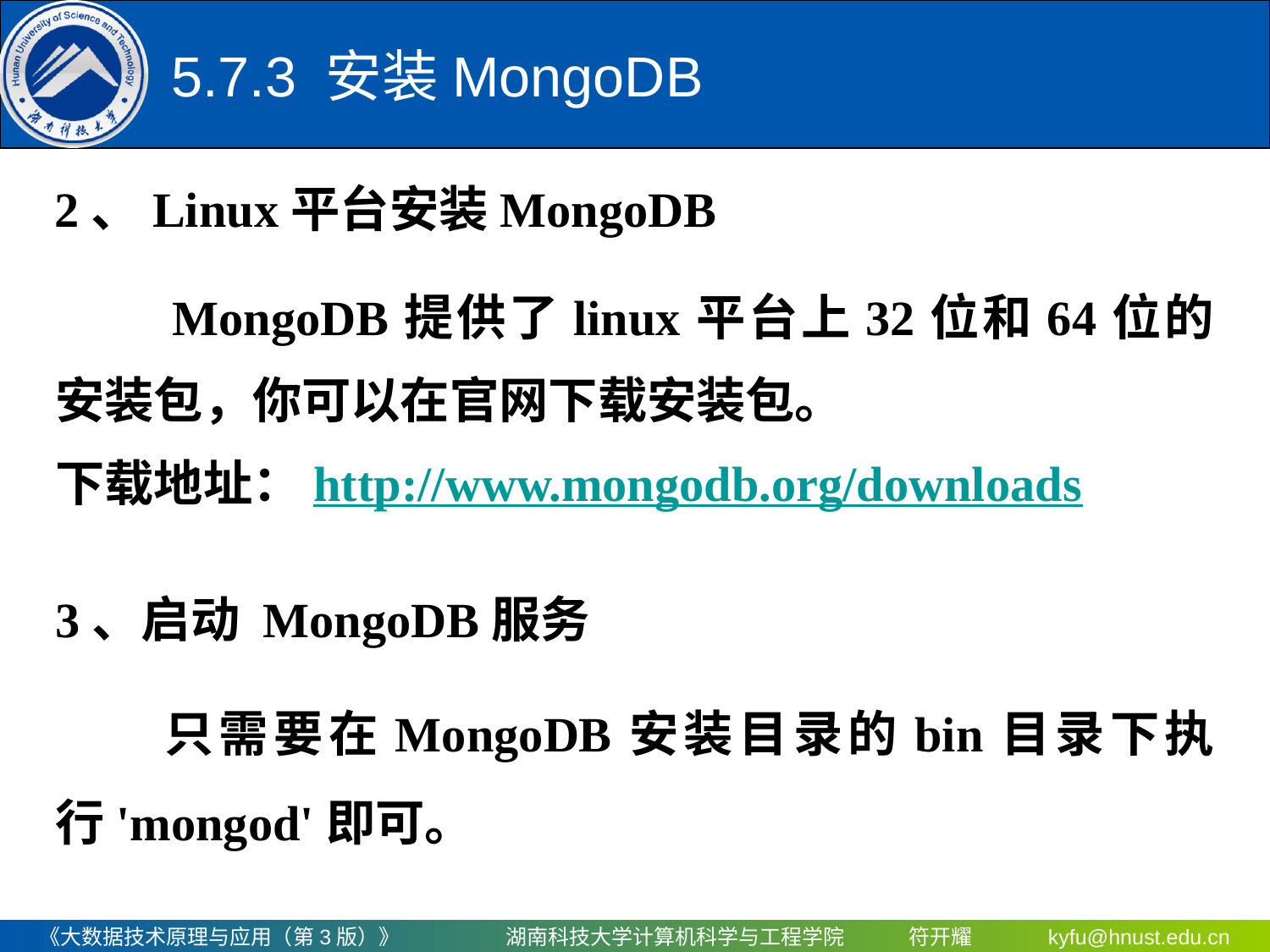

5.7.3 安装MongoDB
2、Linux平台安装MongoDB
　　MongoDB提供了linux平台上32位和64位的安装包，你可以在官网下载安装包。
下载地址：http://www.mongodb.org/downloads
3、启动 MongoDB服务
　　只需要在MongoDB安装目录的bin目录下执行'mongod'即可。